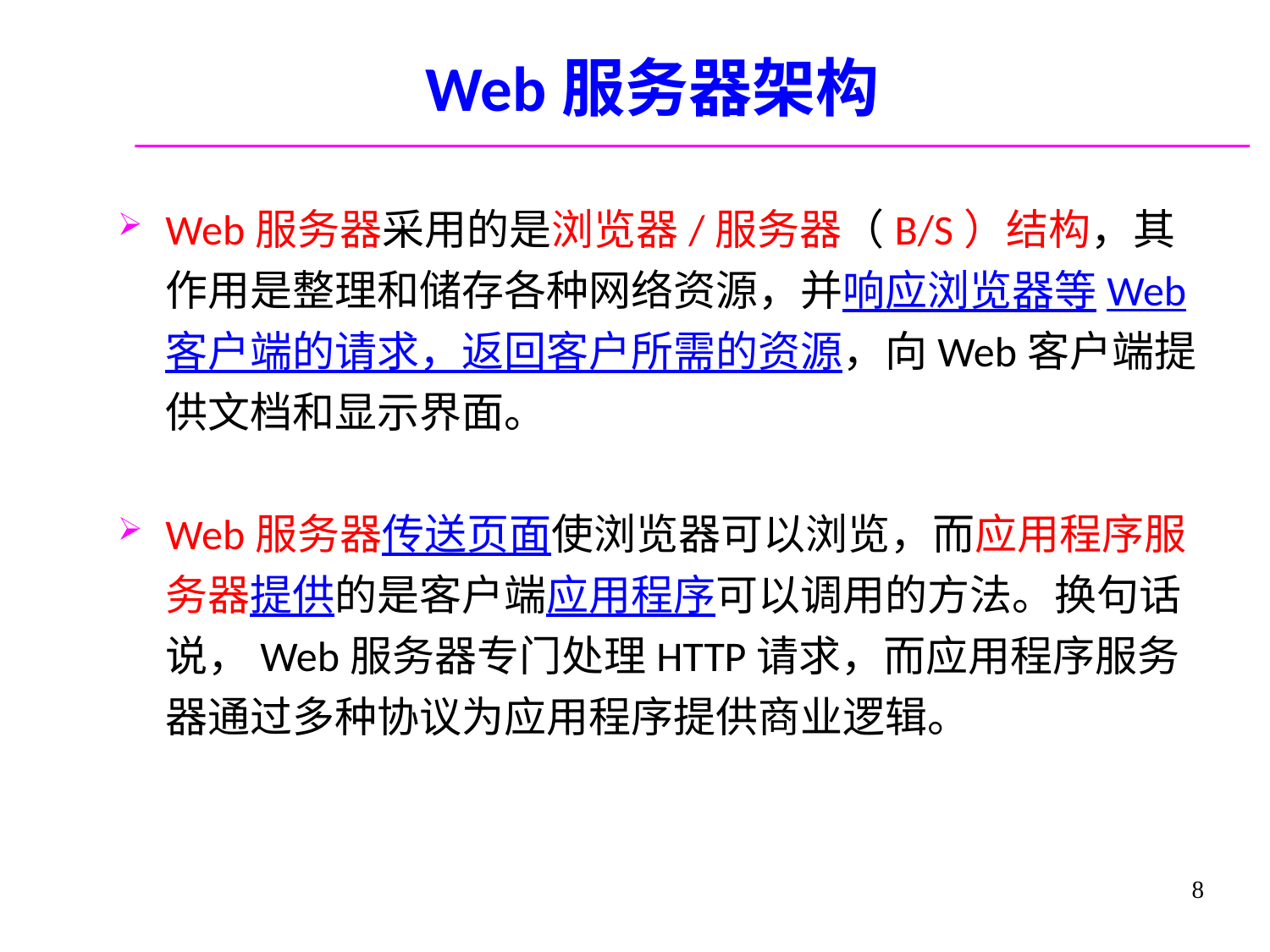

# Web服务器架构
Web服务器采用的是浏览器/服务器（B/S）结构，其作用是整理和储存各种网络资源，并响应浏览器等Web客户端的请求，返回客户所需的资源，向Web客户端提供文档和显示界面。

Web服务器传送页面使浏览器可以浏览，而应用程序服务器提供的是客户端应用程序可以调用的方法。换句话说，Web服务器专门处理HTTP请求，而应用程序服务器通过多种协议为应用程序提供商业逻辑。
8